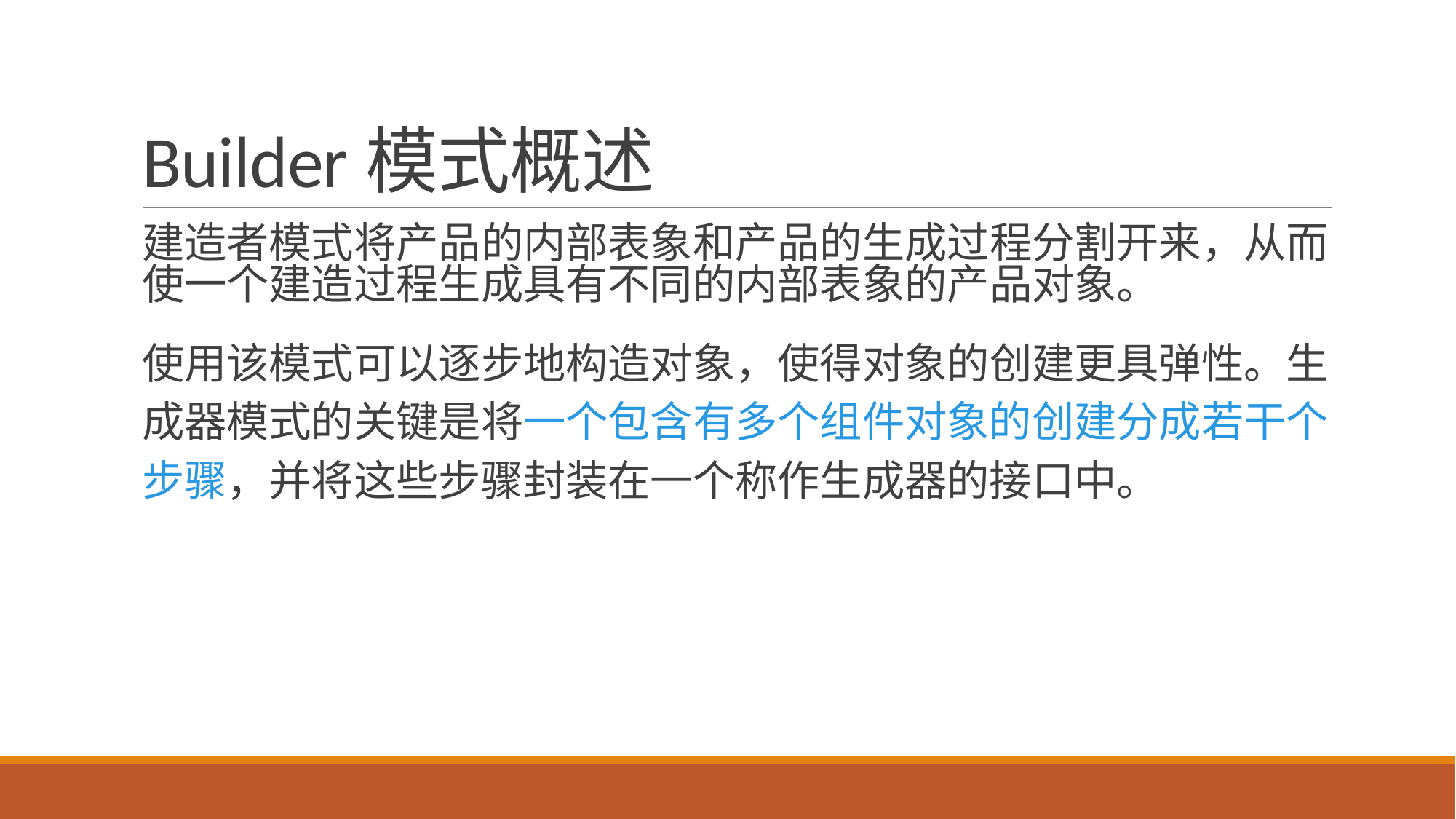

# Builder模式概述
建造者模式将产品的内部表象和产品的生成过程分割开来，从而使一个建造过程生成具有不同的内部表象的产品对象。
使用该模式可以逐步地构造对象，使得对象的创建更具弹性。生成器模式的关键是将一个包含有多个组件对象的创建分成若干个步骤，并将这些步骤封装在一个称作生成器的接口中。